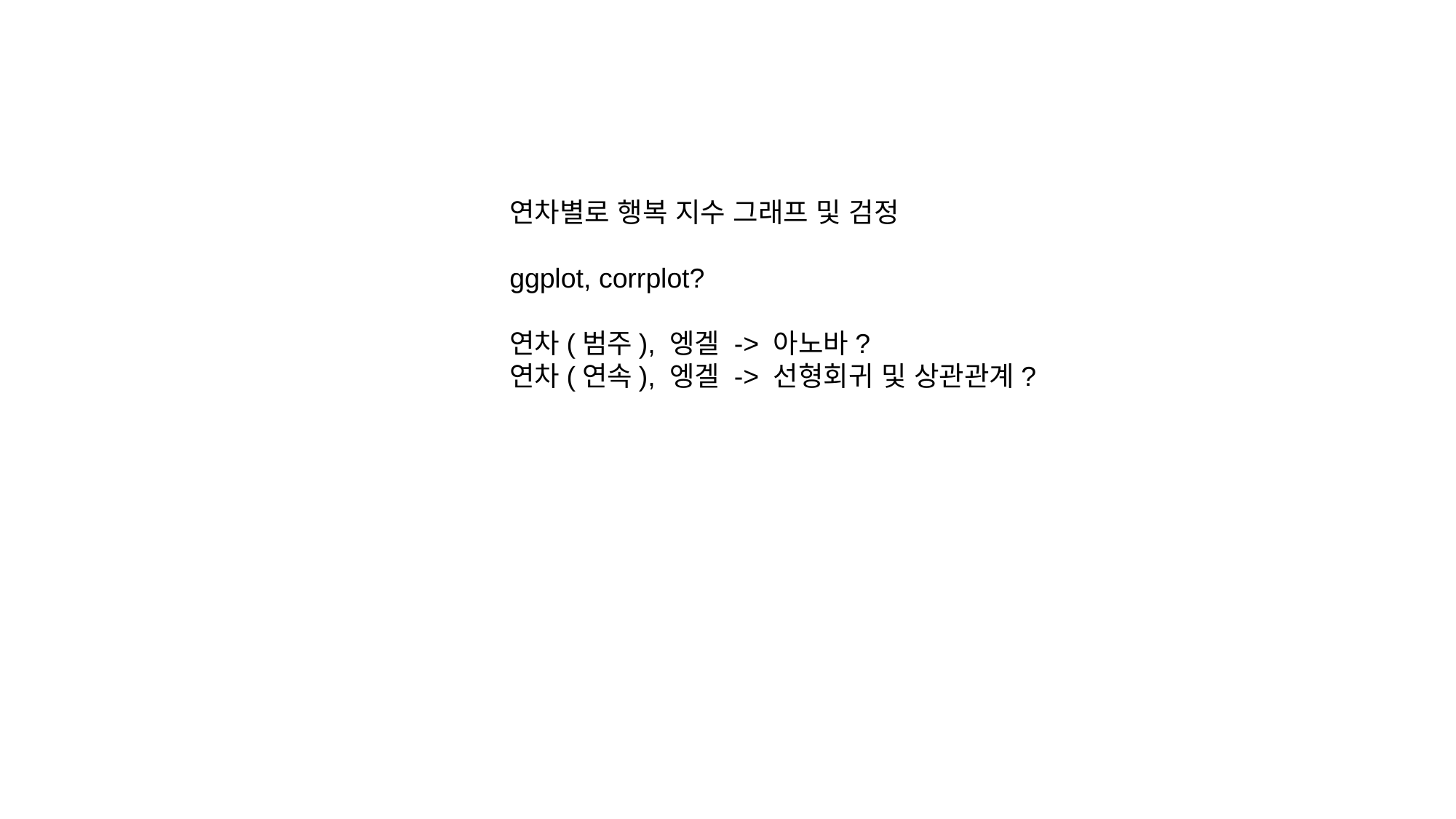

연차별로 행복 지수 그래프 및 검정

ggplot, corrplot?

연차(범주), 엥겔 -> 아노바?
연차(연속), 엥겔 -> 선형회귀 및 상관관계?